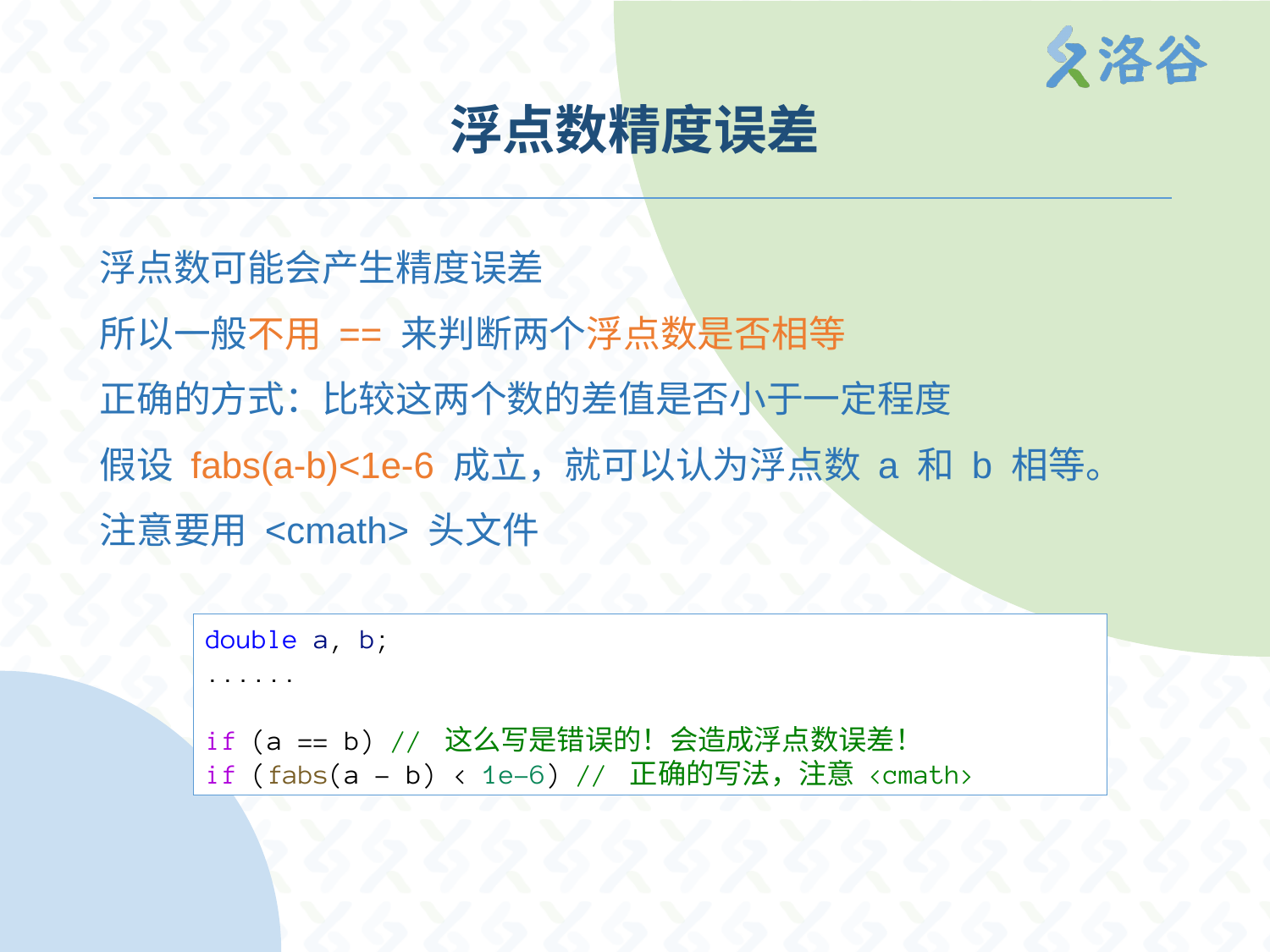

# 浮点数精度误差
浮点数可能会产生精度误差
所以一般不用 == 来判断两个浮点数是否相等
正确的方式：比较这两个数的差值是否小于一定程度
假设 fabs(a-b)<1e-6 成立，就可以认为浮点数 a 和 b 相等。
注意要用 <cmath> 头文件

double a, b;
......
if (a == b) // 这么写是错误的！会造成浮点数误差！
if (fabs(a - b) < 1e-6) // 正确的写法，注意 <cmath>